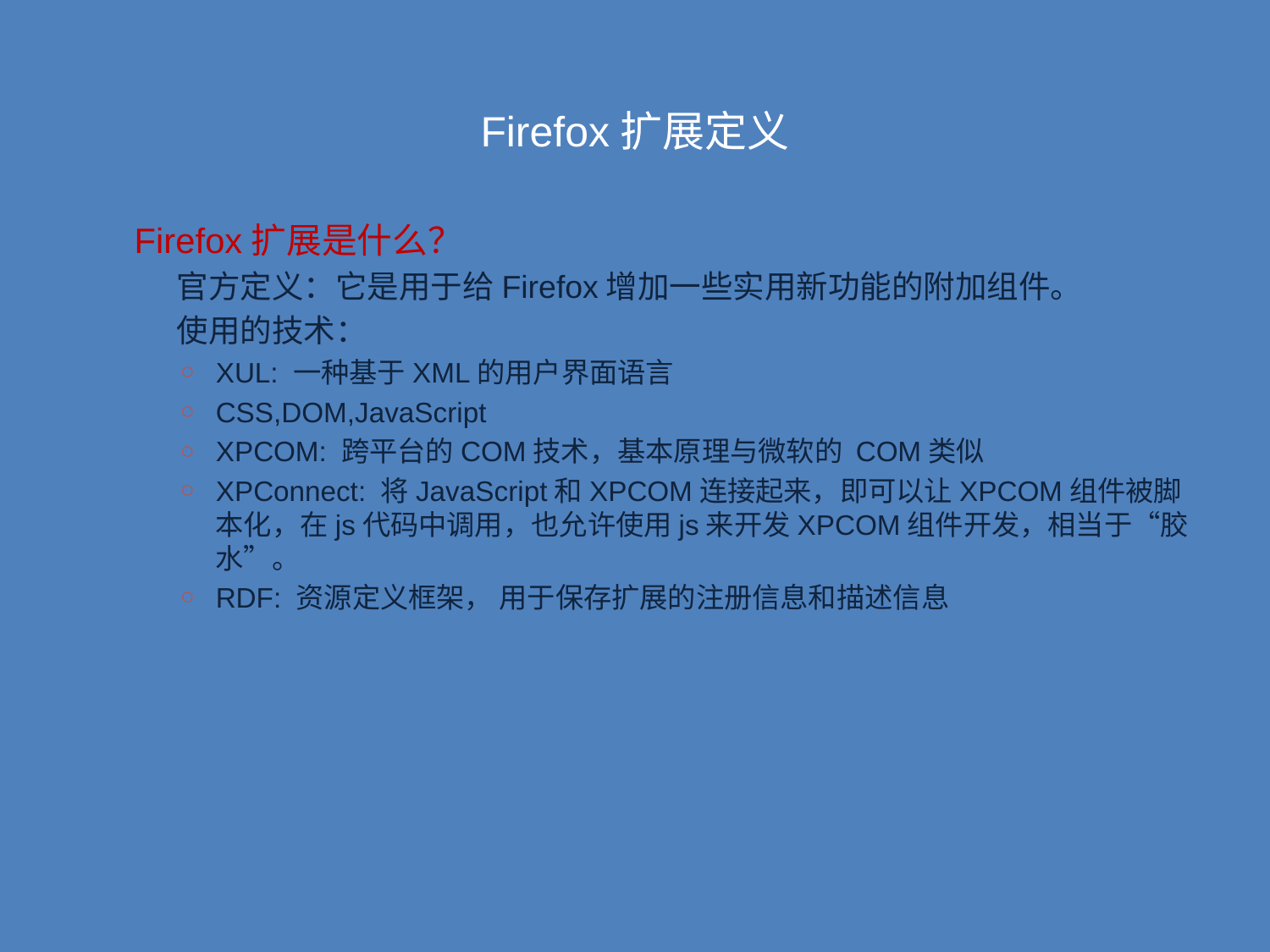

# Firefox扩展定义
Firefox扩展是什么？
官方定义：它是用于给Firefox增加一些实用新功能的附加组件。
使用的技术：
XUL: 一种基于XML的用户界面语言
CSS,DOM,JavaScript
XPCOM: 跨平台的COM技术，基本原理与微软的 COM类似
XPConnect: 将JavaScript和XPCOM连接起来，即可以让XPCOM组件被脚本化，在js代码中调用，也允许使用js来开发XPCOM组件开发，相当于“胶水”。
RDF: 资源定义框架， 用于保存扩展的注册信息和描述信息